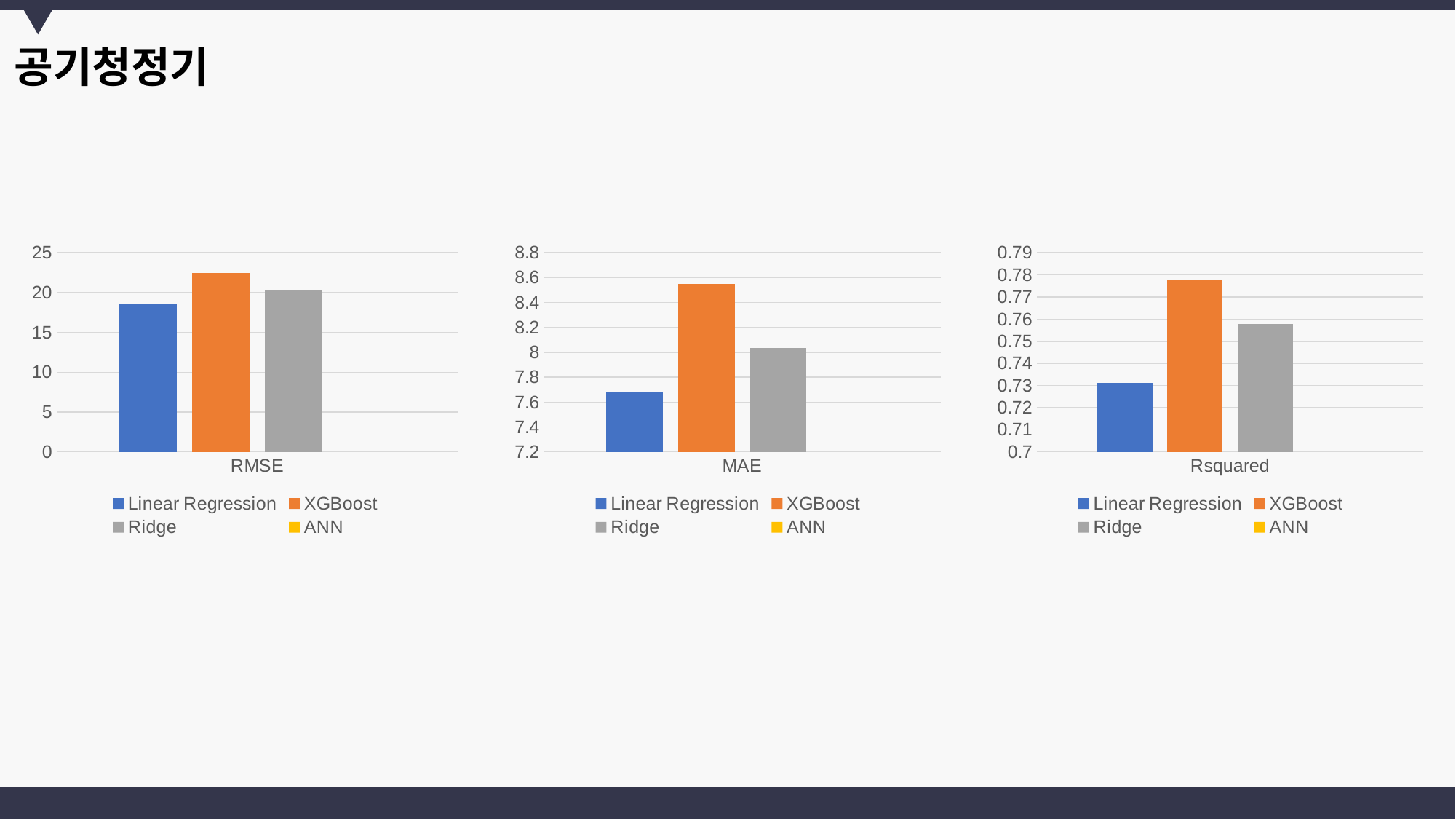

공기청정기

### Chart

| Category | Linear Regression | XGBoost | Ridge | ANN |
|---|---|---|---|---|
| RMSE | 18.62321 | 22.50297 | 20.2696 | None |

### Chart

| Category | Linear Regression | XGBoost | Ridge | ANN |
|---|---|---|---|---|
| MAE | 7.686604 | 8.551756 | 8.034878 | None |

### Chart

| Category | Linear Regression | XGBoost | Ridge | ANN |
|---|---|---|---|---|
| Rsquared | 0.7311 | 0.777793 | 0.757804 | None |